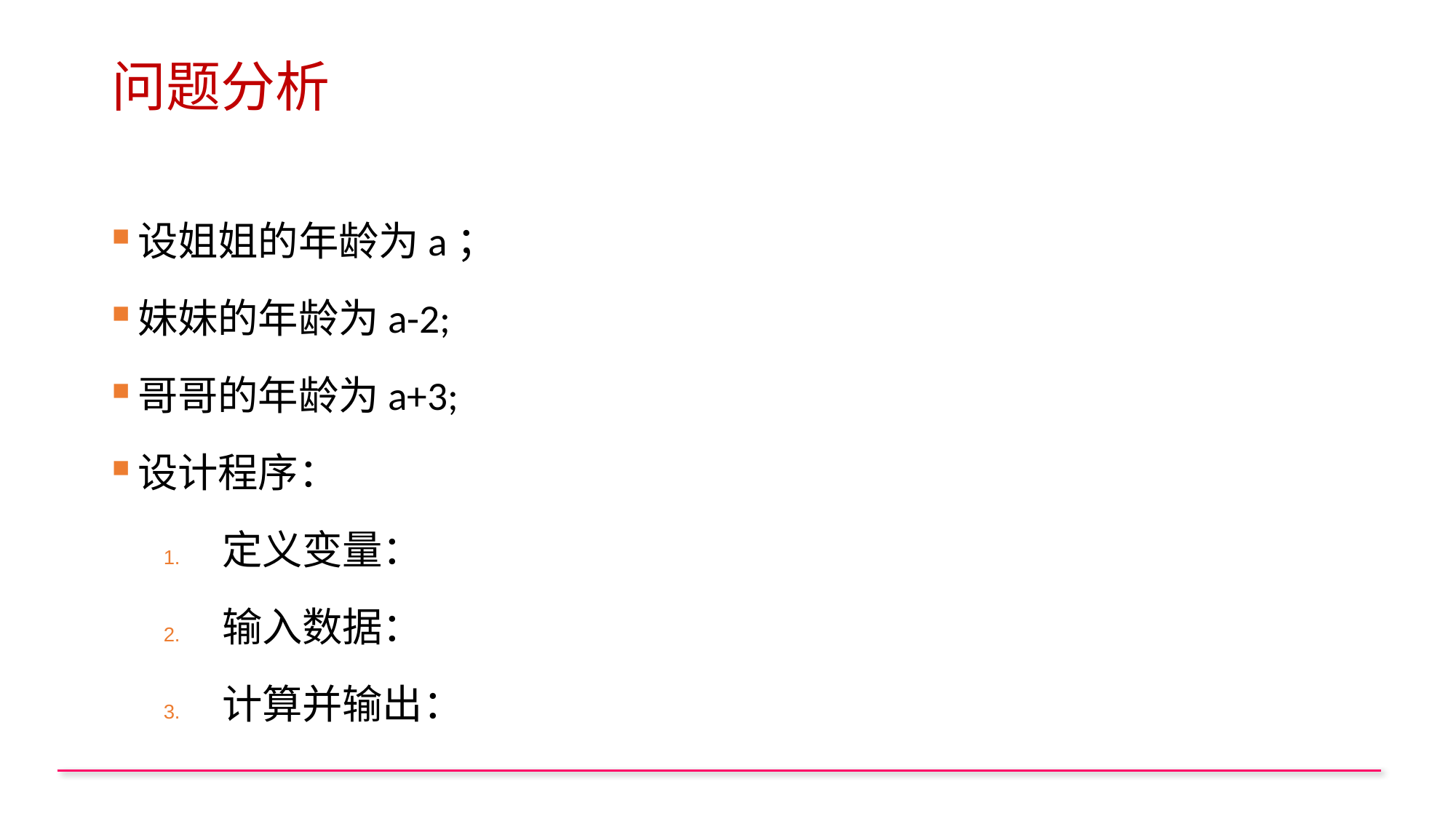

# 问题分析
设姐姐的年龄为a；
妹妹的年龄为a-2;
哥哥的年龄为a+3;
设计程序：
定义变量：
输入数据：
计算并输出：